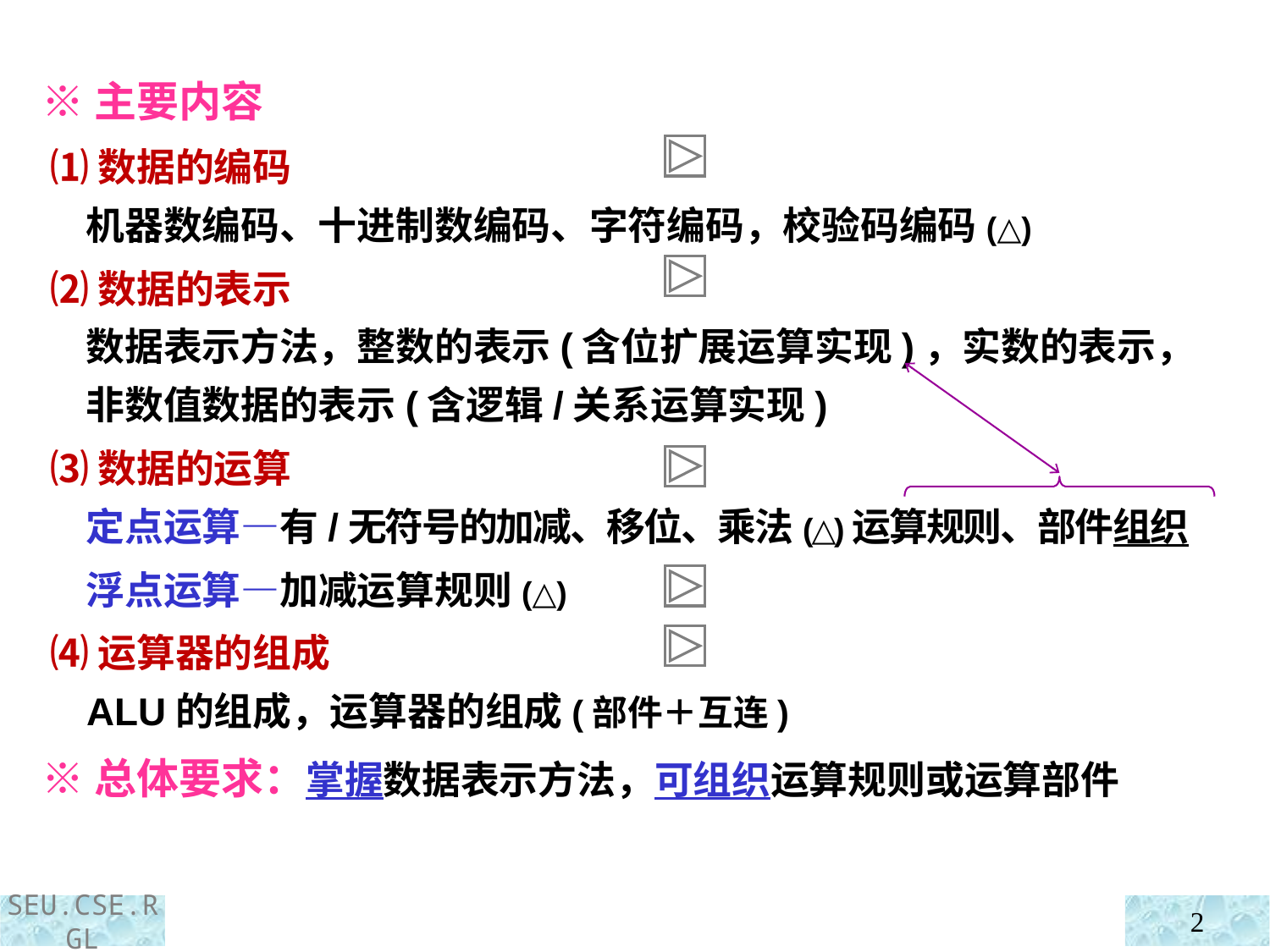

※主要内容
  ⑴数据的编码
     机器数编码、十进制数编码、字符编码，校验码编码(△)
  ⑵数据的表示
     数据表示方法，整数的表示(含位扩展运算实现)，实数的表示，
     非数值数据的表示(含逻辑/关系运算实现)
  ⑶数据的运算
     定点运算—有/无符号的加减、移位、乘法(△)运算规则、部件组织
     浮点运算—加减运算规则(△)
  ⑷运算器的组成
     ALU的组成，运算器的组成(部件＋互连)
 ※总体要求：掌握数据表示方法，可组织运算规则或运算部件

2